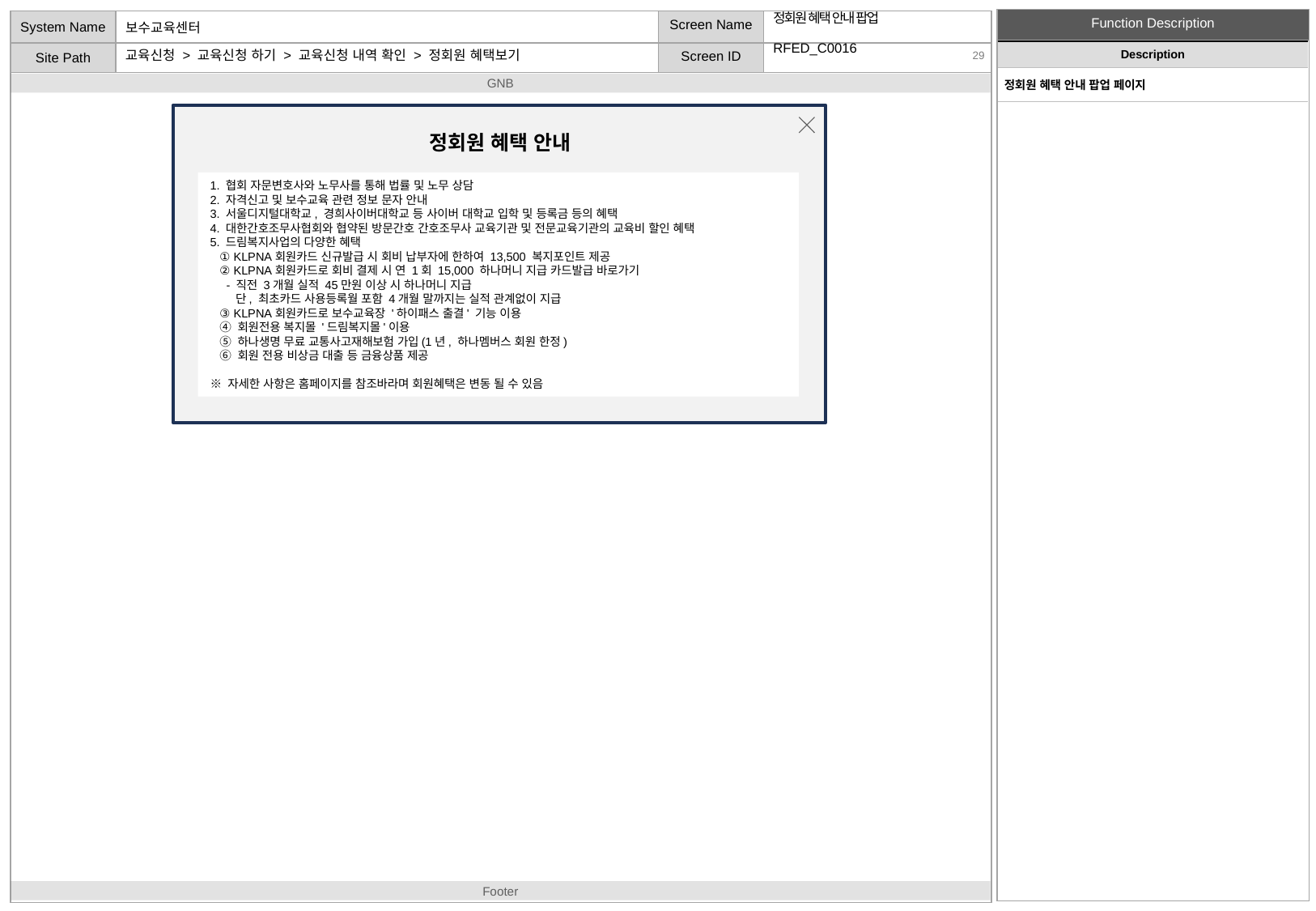

정회원 혜택 안내 팝업
| Description |
| --- |
| 정회원 혜택 안내 팝업 페이지 |
RFED_C0016
# 교육신청 > 교육신청 하기 > 교육신청 내역 확인 > 정회원 혜택보기

정회원 혜택 안내
1. 협회 자문변호사와 노무사를 통해 법률 및 노무 상담
2. 자격신고 및 보수교육 관련 정보 문자 안내
3. 서울디지털대학교, 경희사이버대학교 등 사이버 대학교 입학 및 등록금 등의 혜택
4. 대한간호조무사협회와 협약된 방문간호 간호조무사 교육기관 및 전문교육기관의 교육비 할인 혜택
5. 드림복지사업의 다양한 혜택
   ① KLPNA회원카드 신규발급 시 회비 납부자에 한하여 13,500 복지포인트 제공
   ② KLPNA회원카드로 회비 결제 시 연 1회 15,000 하나머니 지급 카드발급 바로가기
     - 직전 3개월 실적 45만원 이상 시 하나머니 지급
       단, 최초카드 사용등록월 포함 4개월 말까지는 실적 관계없이 지급
   ③ KLPNA회원카드로 보수교육장 '하이패스 출결' 기능 이용
   ④ 회원전용 복지몰 '드림복지몰'이용
   ⑤ 하나생명 무료 교통사고재해보험 가입(1년, 하나멤버스 회원 한정)
   ⑥ 회원 전용 비상금 대출 등 금융상품 제공

※ 자세한 사항은 홈페이지를 참조바라며 회원혜택은 변동 될 수 있음